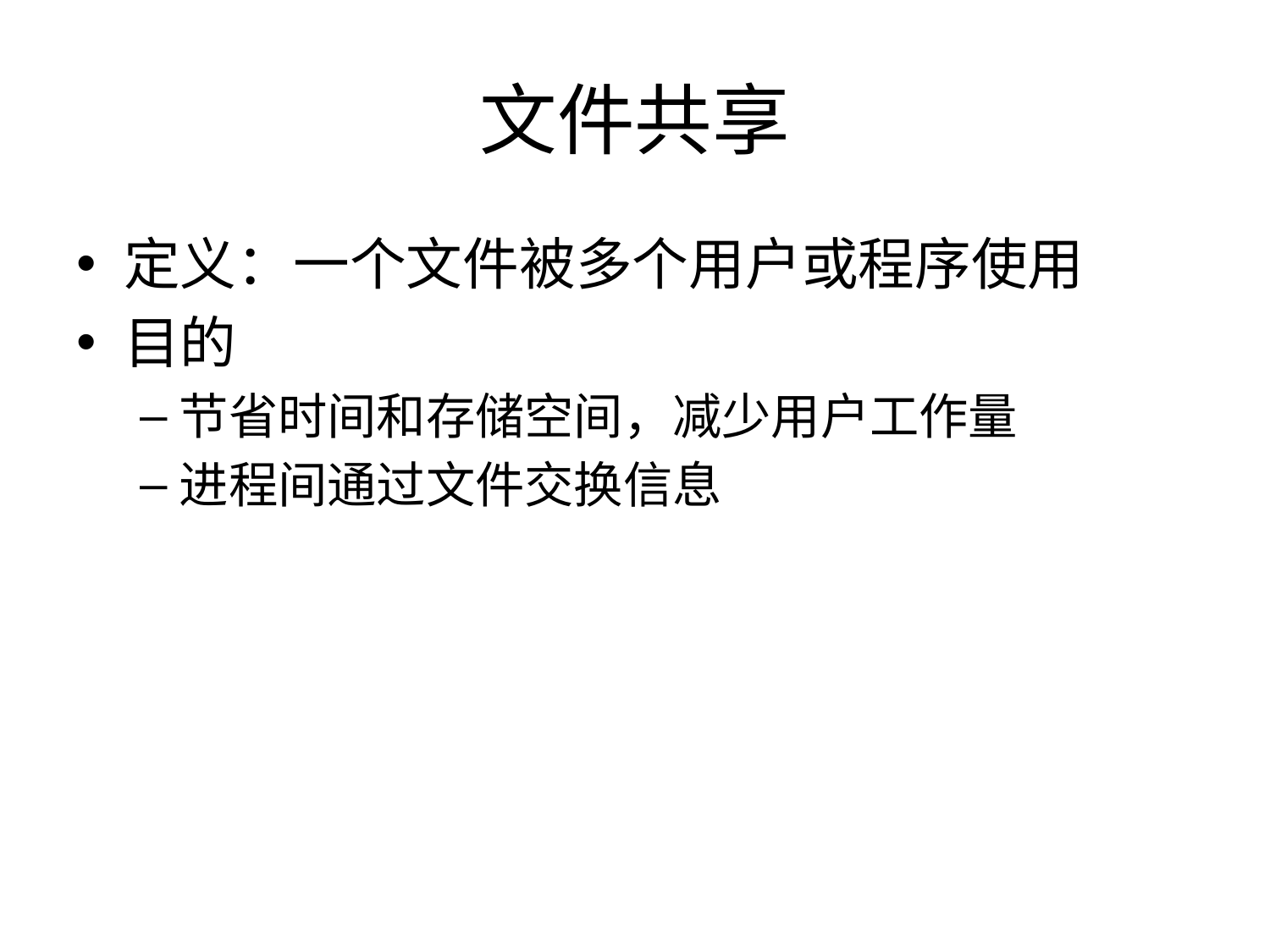

# 文件共享
定义：一个文件被多个用户或程序使用
目的
节省时间和存储空间，减少用户工作量
进程间通过文件交换信息